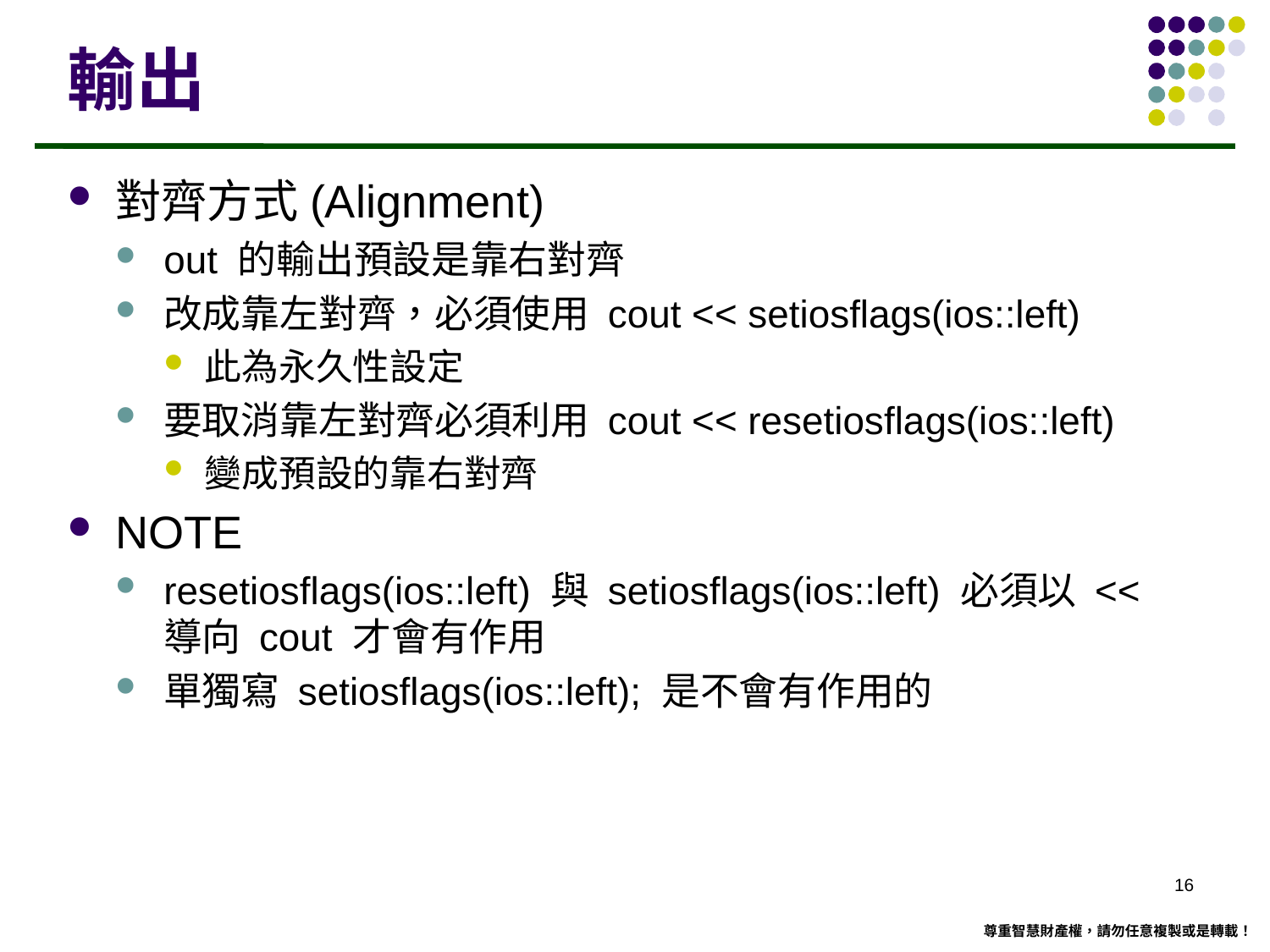

# 輸出
對齊方式(Alignment)
out 的輸出預設是靠右對齊
改成靠左對齊，必須使用 cout << setiosflags(ios::left)
此為永久性設定
要取消靠左對齊必須利用 cout << resetiosflags(ios::left)
變成預設的靠右對齊
NOTE
resetiosflags(ios::left) 與 setiosflags(ios::left) 必須以 << 導向 cout 才會有作用
單獨寫 setiosflags(ios::left); 是不會有作用的
16